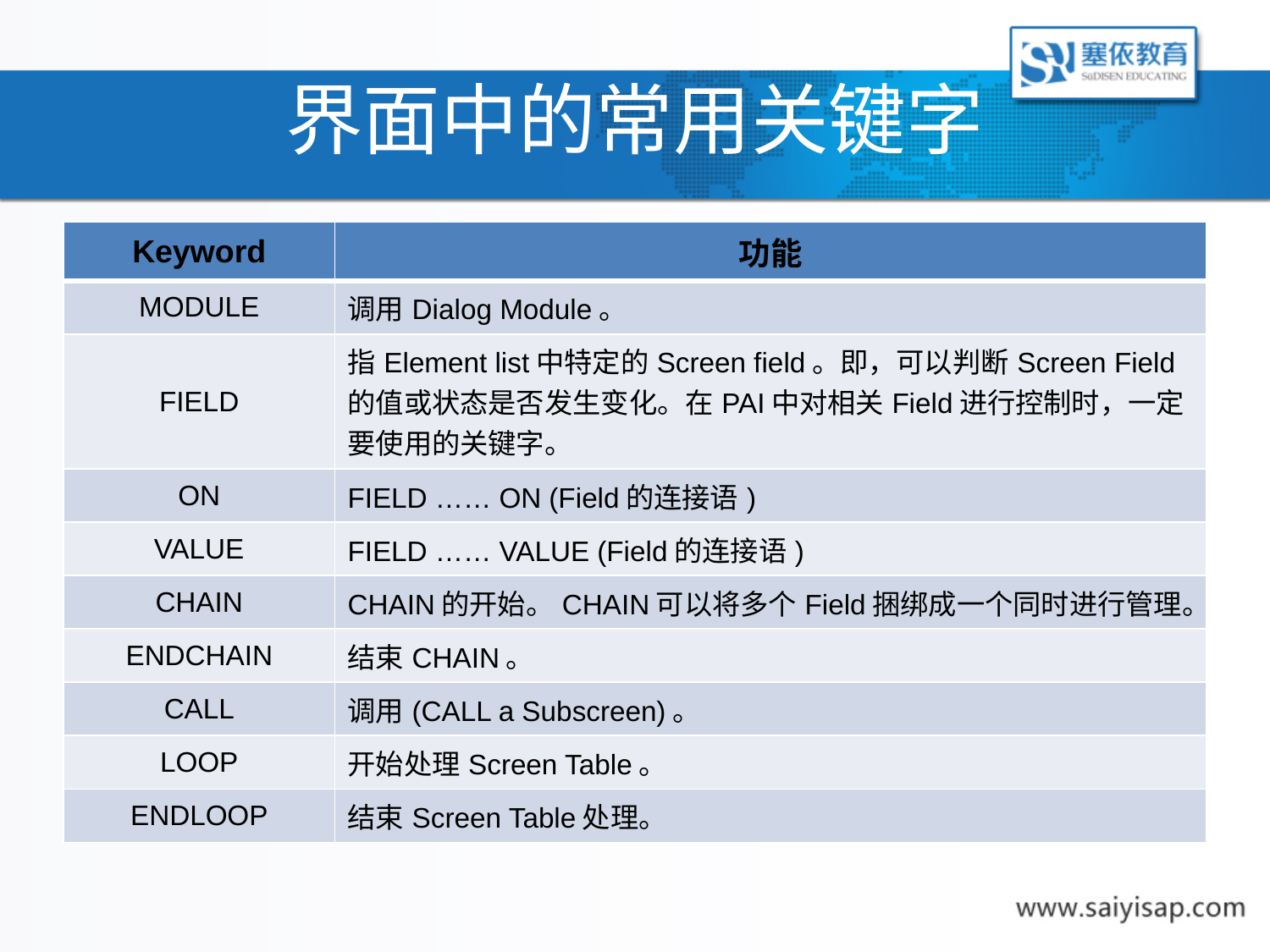

# 界面中的常用关键字
| Keyword | 功能 |
| --- | --- |
| MODULE | 调用Dialog Module。 |
| FIELD | 指Element list中特定的Screen field。即，可以判断Screen Field的值或状态是否发生变化。在PAI中对相关Field进行控制时，一定要使用的关键字。 |
| ON | FIELD …… ON (Field的连接语) |
| VALUE | FIELD …… VALUE (Field的连接语) |
| CHAIN | CHAIN的开始。CHAIN可以将多个Field捆绑成一个同时进行管理。 |
| ENDCHAIN | 结束CHAIN。 |
| CALL | 调用(CALL a Subscreen)。 |
| LOOP | 开始处理Screen Table。 |
| ENDLOOP | 结束Screen Table处理。 |